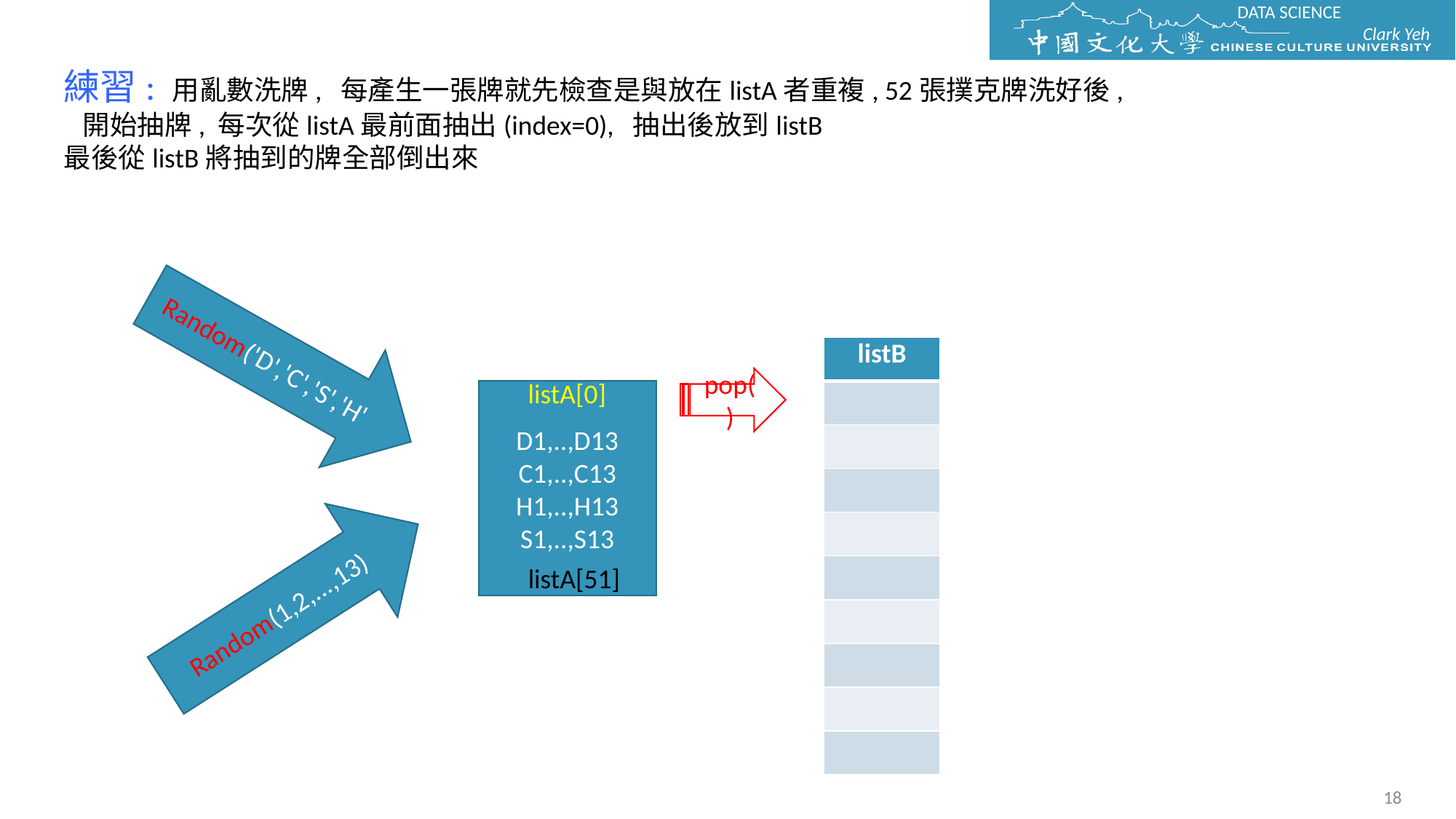

練習: 用亂數洗牌,  每產生一張牌就先檢查是與放在listA者重複, 52張撲克牌洗好後,
  開始抽牌, 每次從listA最前面抽出(index=0),  抽出後放到listB
最後從listB將抽到的牌全部倒出來
Random('D','C','S','H'
| listB |
| --- |
|  |
|  |
|  |
|  |
|  |
|  |
|  |
|  |
|  |
pop()
listA[0]
D1,..,D13
C1,..,C13
H1,..,H13
S1,..,S13
Random(1,2,...,13)
listA[51]
18